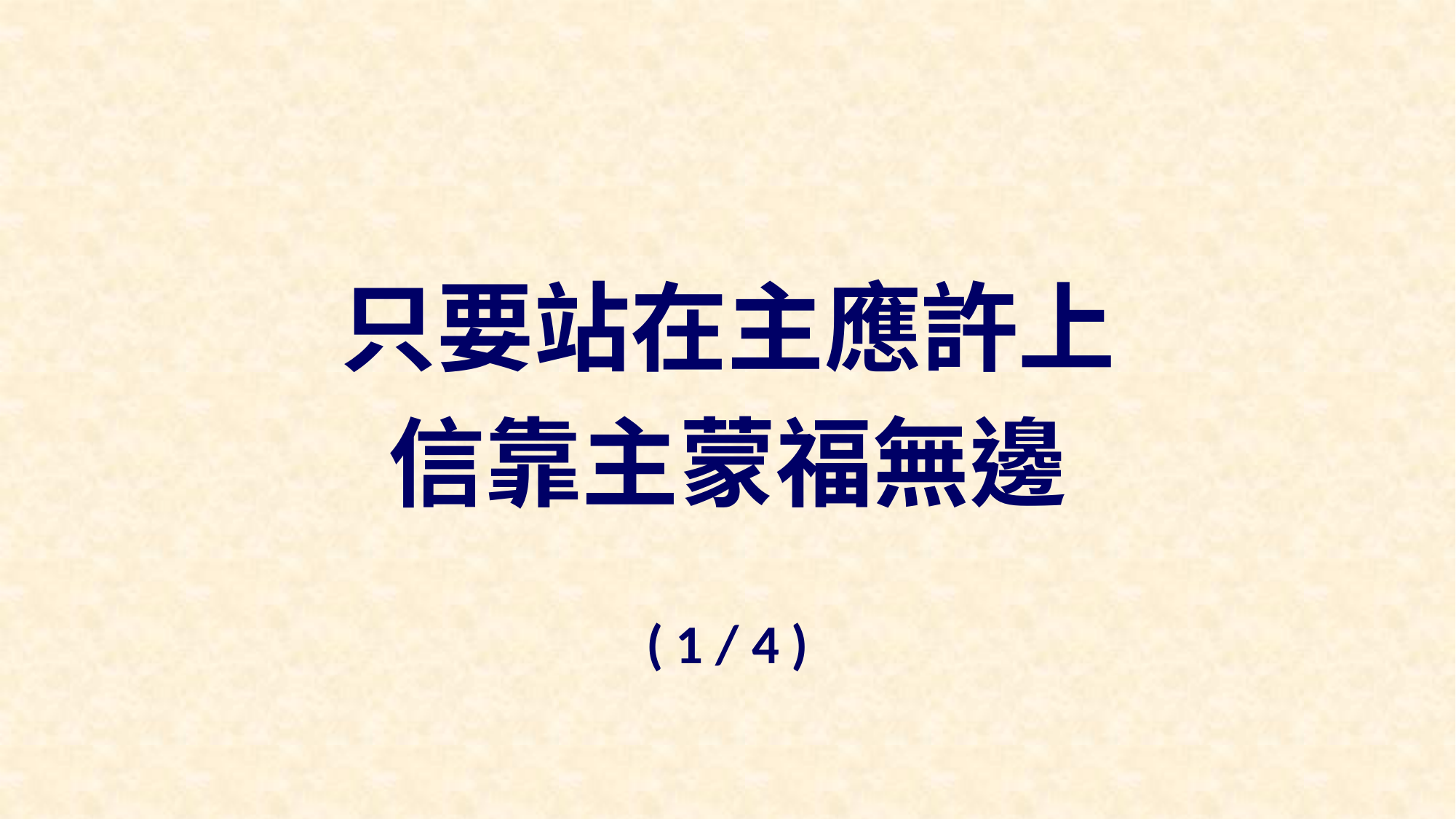

只要站在主應許上
信靠主蒙福無邊
( 1 / 4 )